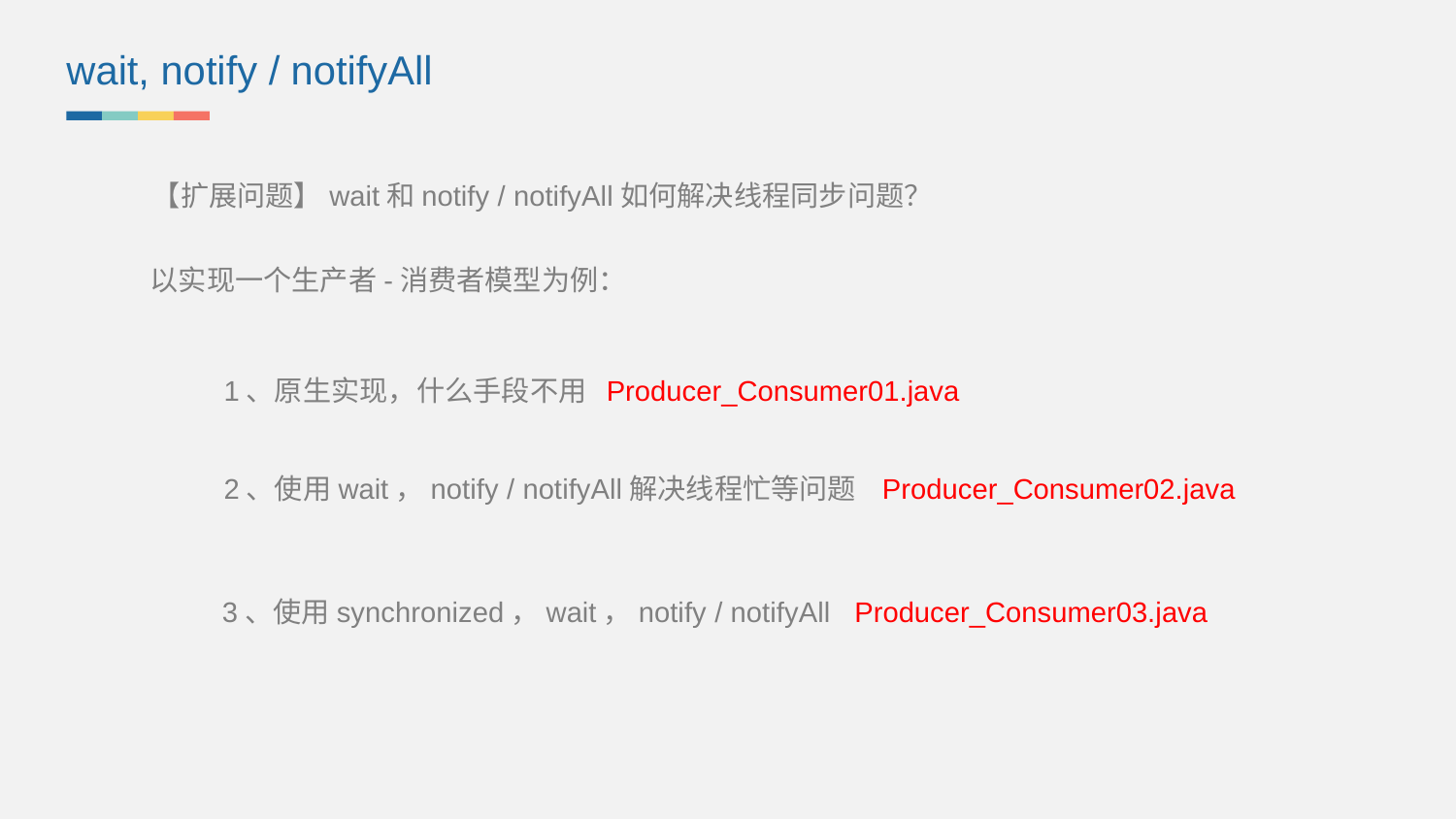

wait, notify / notifyAll

【扩展问题】wait和notify / notifyAll如何解决线程同步问题？
以实现一个生产者-消费者模型为例：
1、原生实现，什么手段不用  Producer_Consumer01.java
2、使用wait，notify / notifyAll解决线程忙等问题   Producer_Consumer02.java
3、使用synchronized，wait，notify / notifyAll   Producer_Consumer03.java